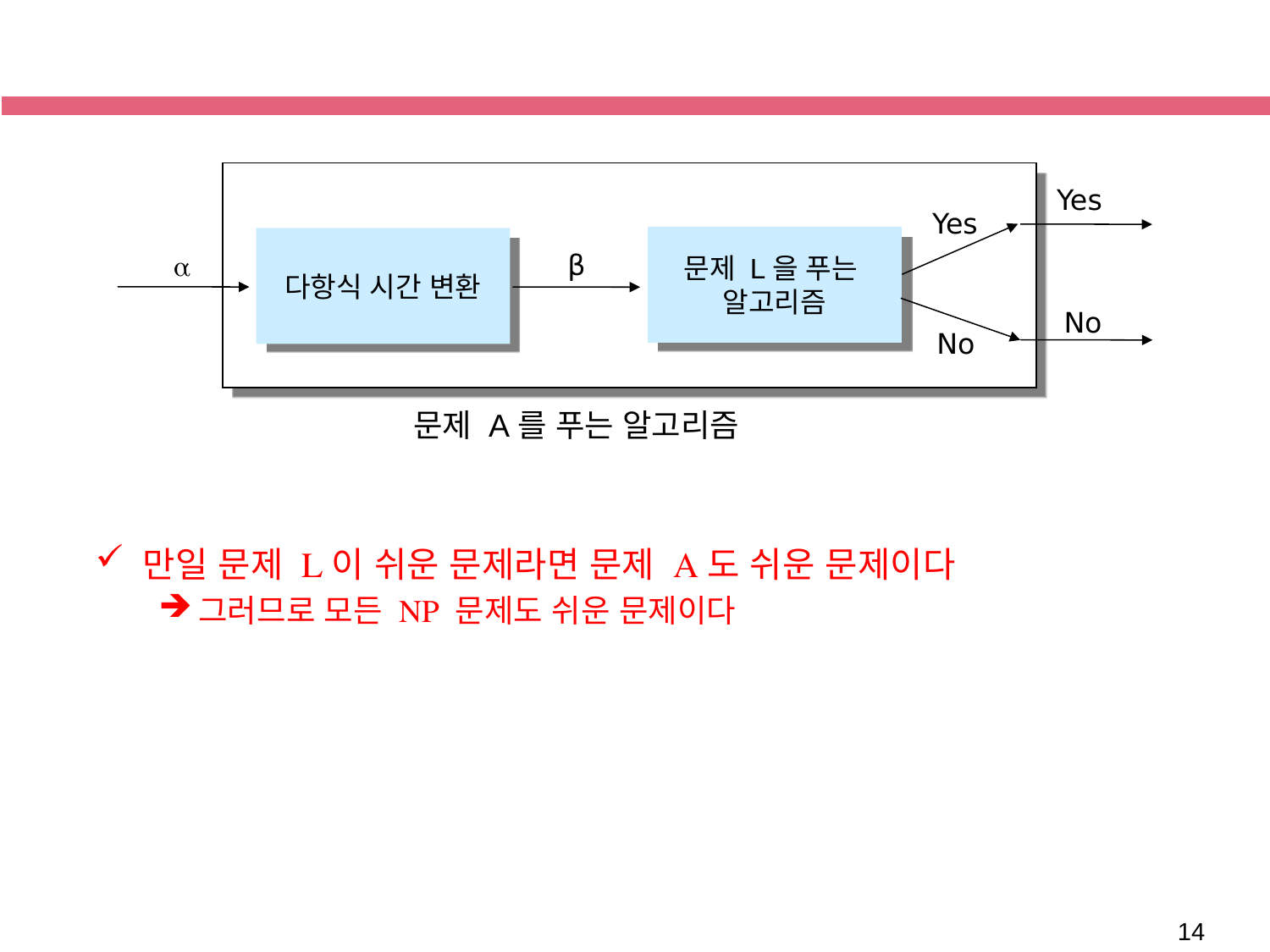

Yes
Yes

문제 L을 푸는
알고리즘
다항식 시간 변환
β
α

No
No

문제 A를 푸는 알고리즘
만일 문제 L이 쉬운 문제라면 문제 A도 쉬운 문제이다
그러므로 모든 NP 문제도 쉬운 문제이다